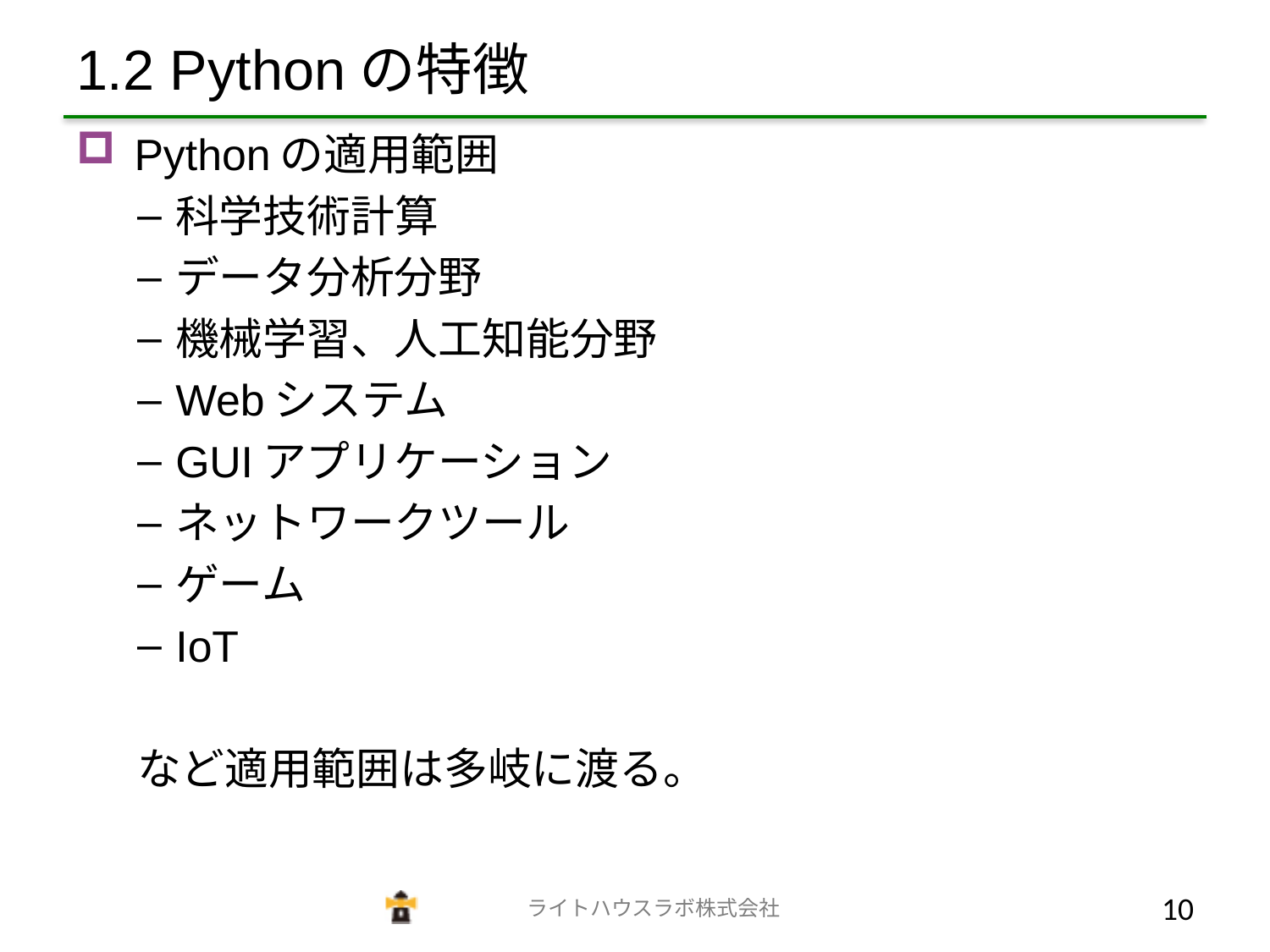

# 1.2 Pythonの特徴
 Pythonの適用範囲
科学技術計算
データ分析分野
機械学習、人工知能分野
Webシステム
GUIアプリケーション
ネットワークツール
ゲーム
IoT

など適用範囲は多岐に渡る。

　　　　　　　　　　　　　ライトハウスラボ株式会社
10